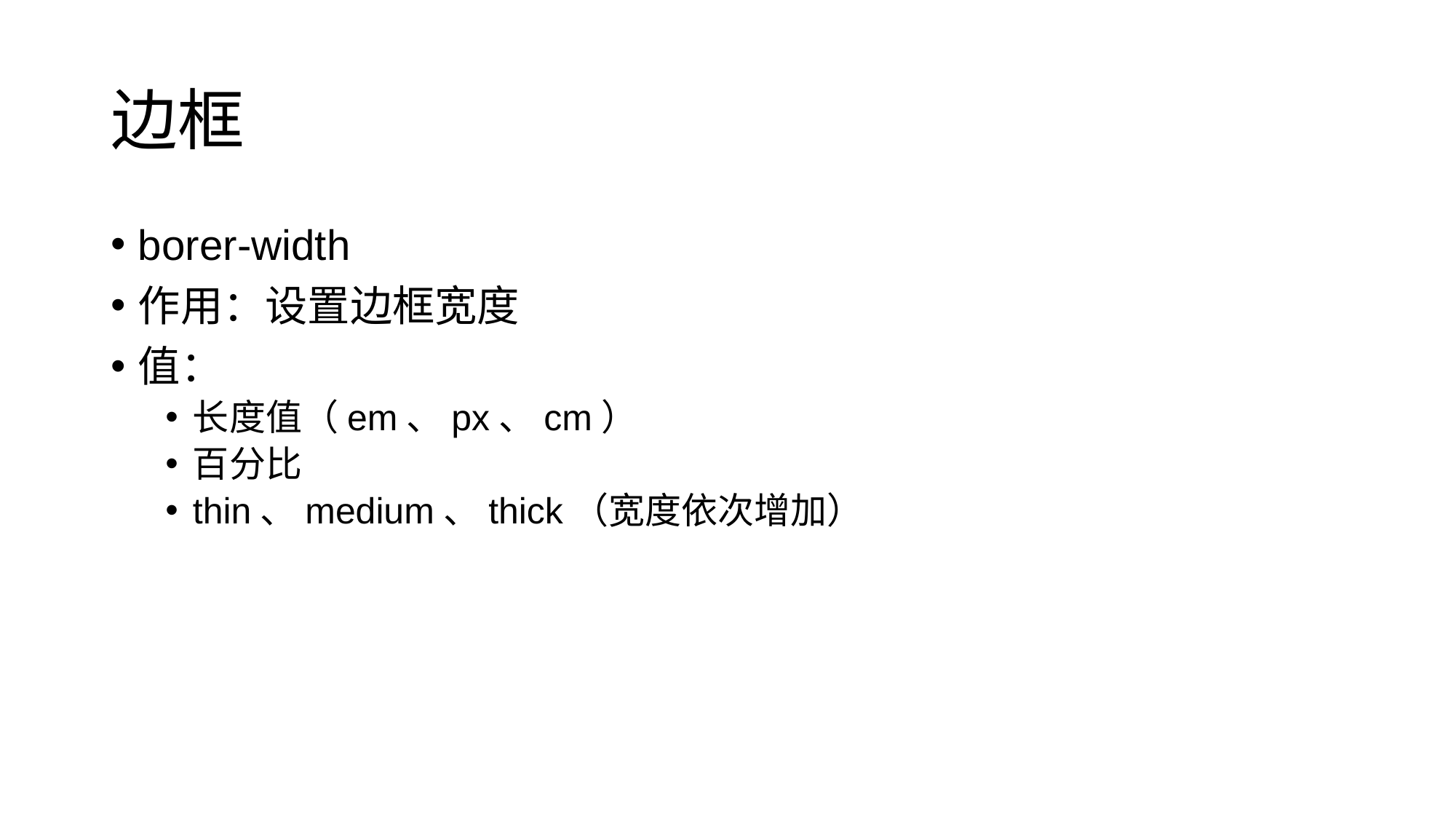

# 边框
borer-width
作用：设置边框宽度
值：
长度值（em、px、cm）
百分比
thin、medium、thick（宽度依次增加）